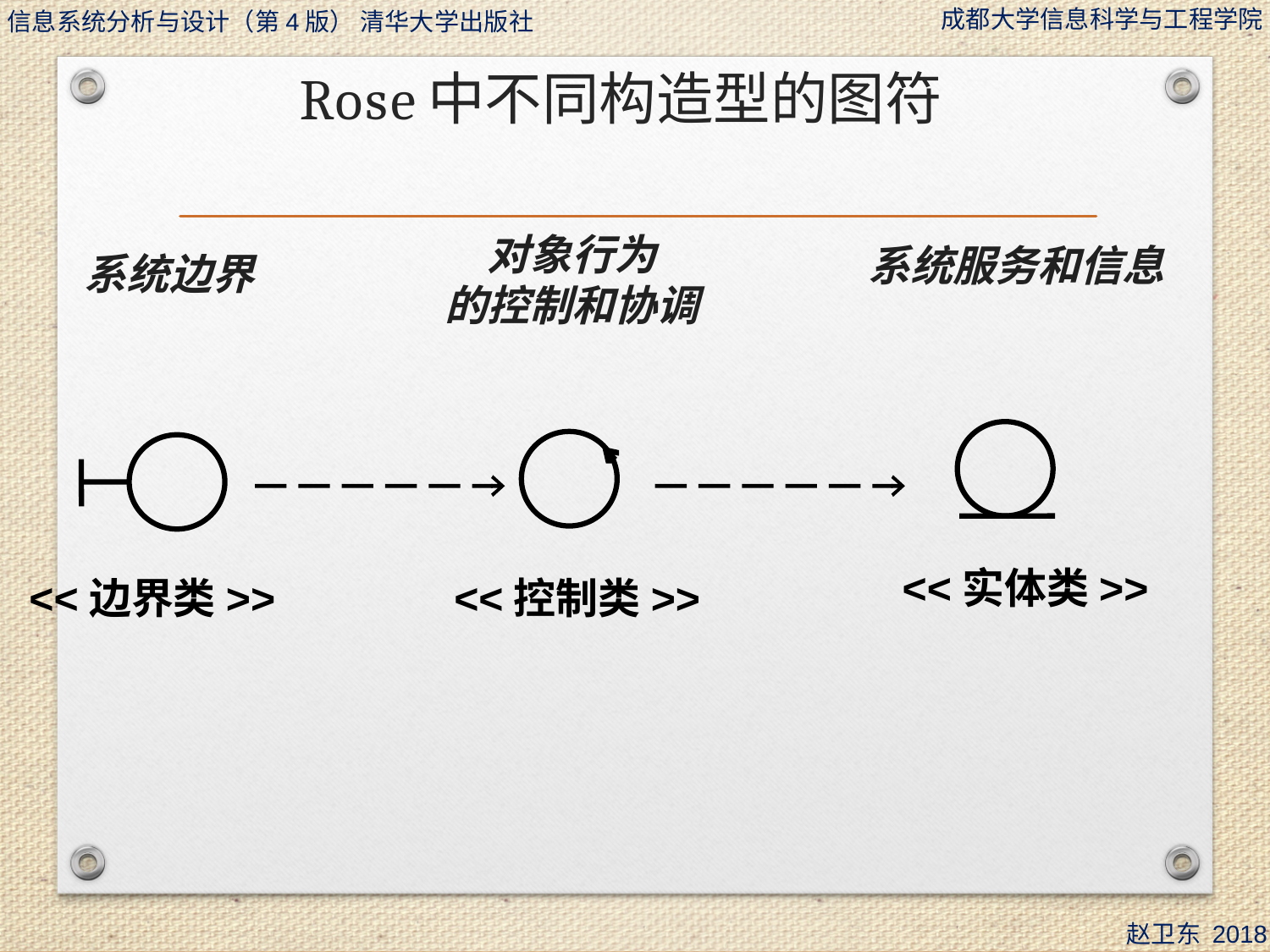

# Rose中不同构造型的图符
对象行为
的控制和协调
系统服务和信息
系统边界

<<实体类>>
<<边界类>>
<<控制类>>